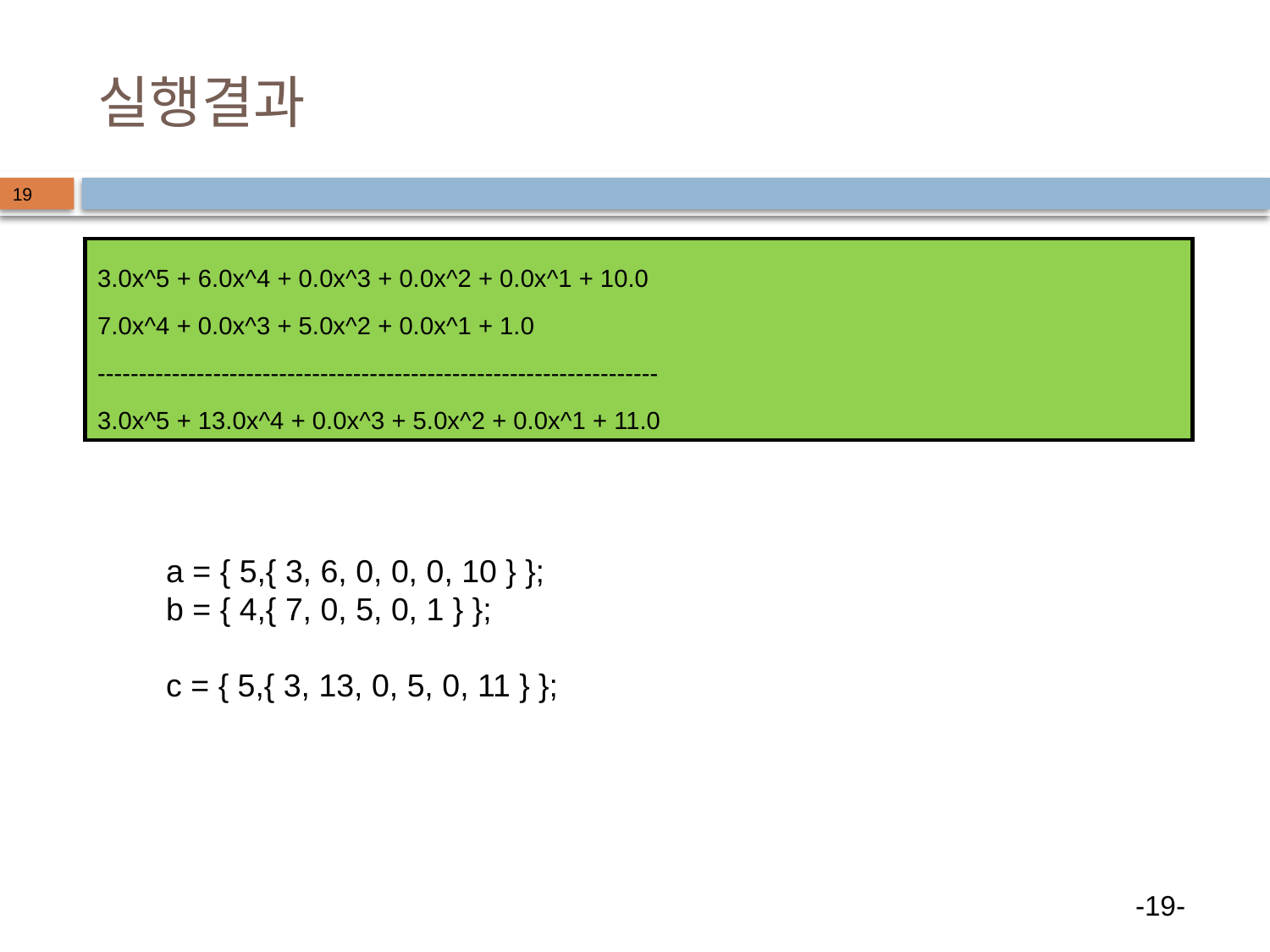

# 실행결과
19
3.0x^5 + 6.0x^4 + 0.0x^3 + 0.0x^2 + 0.0x^1 + 10.0
7.0x^4 + 0.0x^3 + 5.0x^2 + 0.0x^1 + 1.0
--------------------------------------------------------------------
3.0x^5 + 13.0x^4 + 0.0x^3 + 5.0x^2 + 0.0x^1 + 11.0
a = { 5,{ 3, 6, 0, 0, 0, 10 } };
b = { 4,{ 7, 0, 5, 0, 1 } };

c = { 5,{ 3, 13, 0, 5, 0, 11 } };